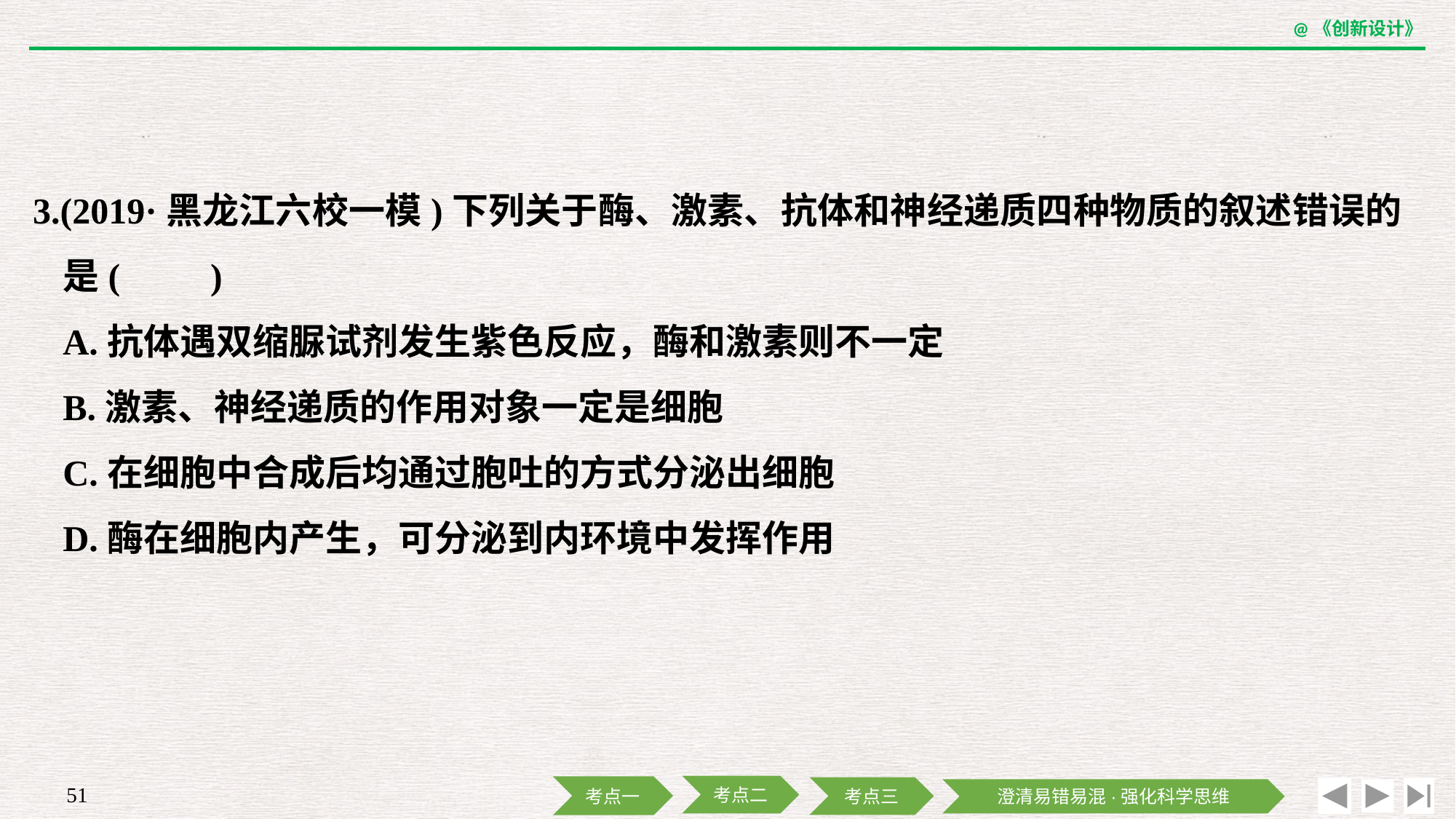

3.(2019·黑龙江六校一模)下列关于酶、激素、抗体和神经递质四种物质的叙述错误的是(　　)
	A.抗体遇双缩脲试剂发生紫色反应，酶和激素则不一定
	B.激素、神经递质的作用对象一定是细胞
	C.在细胞中合成后均通过胞吐的方式分泌出细胞
	D.酶在细胞内产生，可分泌到内环境中发挥作用